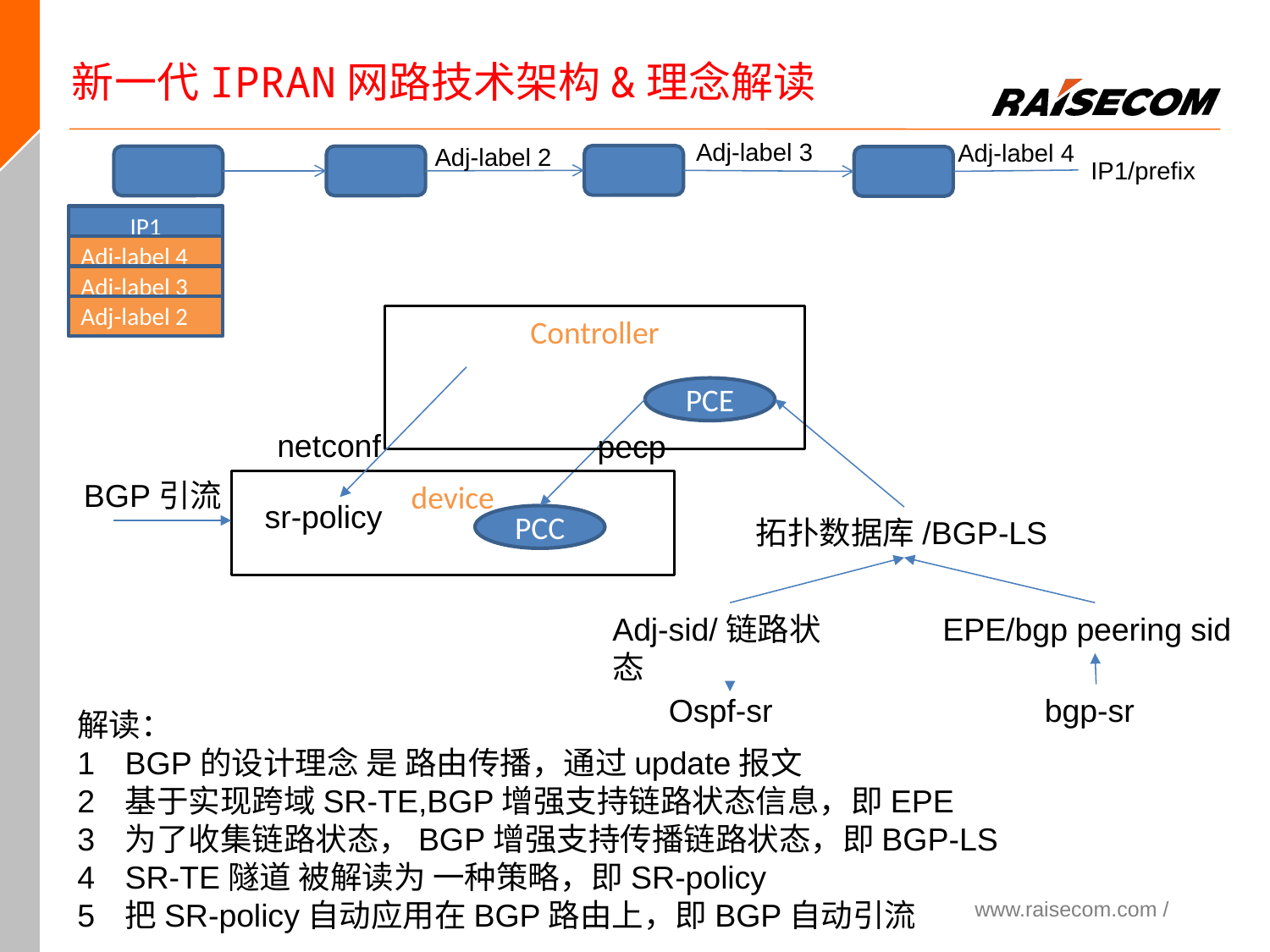

新一代IPRAN网路技术架构&理念解读
Adj-label 3
Adj-label 4
Adj-label 2

IP1/prefix
IP1
Adj-label 4
Adj-label 3
Adj-label 2
Controller
PCE
netconf
pecp
BGP引流
device
sr-policy
PCC
拓扑数据库/BGP-LS
Adj-sid/链路状态
EPE/bgp peering sid
Ospf-sr
bgp-sr
解读：
BGP的设计理念 是 路由传播，通过update报文
基于实现跨域SR-TE,BGP增强支持链路状态信息，即EPE
为了收集链路状态，BGP增强支持传播链路状态，即BGP-LS
SR-TE隧道 被解读为 一种策略，即SR-policy
把SR-policy自动应用在BGP路由上，即BGP自动引流